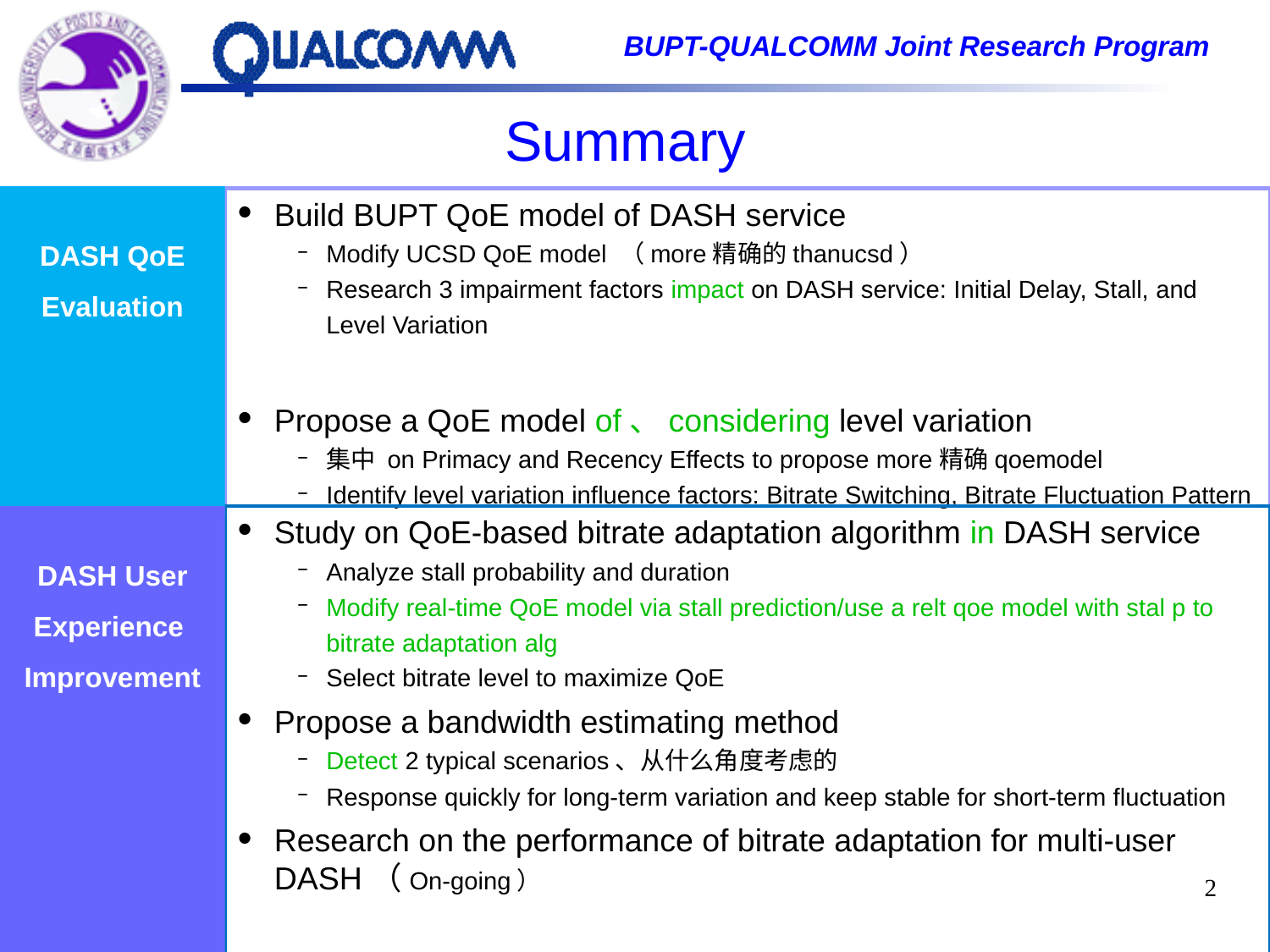

# Summary
DASH QoE Evaluation

Build BUPT QoE model of DASH service
Modify UCSD QoE model （more精确的thanucsd）
Research 3 impairment factors impact on DASH service: Initial Delay, Stall, and Level Variation

Propose a QoE model of、considering level variation
集中 on Primacy and Recency Effects to propose more精确qoemodel
Identify level variation influence factors: Bitrate Switching, Bitrate Fluctuation Pattern
DASH User Experience  Improvement
Study on QoE-based bitrate adaptation algorithm in DASH service
Analyze stall probability and duration
Modify real-time QoE model via stall prediction/use a relt qoe model with stal p to bitrate adaptation alg
Select bitrate level to maximize QoE
Propose a bandwidth estimating method
Detect 2 typical scenarios、从什么角度考虑的
Response quickly for long-term variation and keep stable for short-term fluctuation
Research on the performance of bitrate adaptation for multi-user DASH（On-going）
2